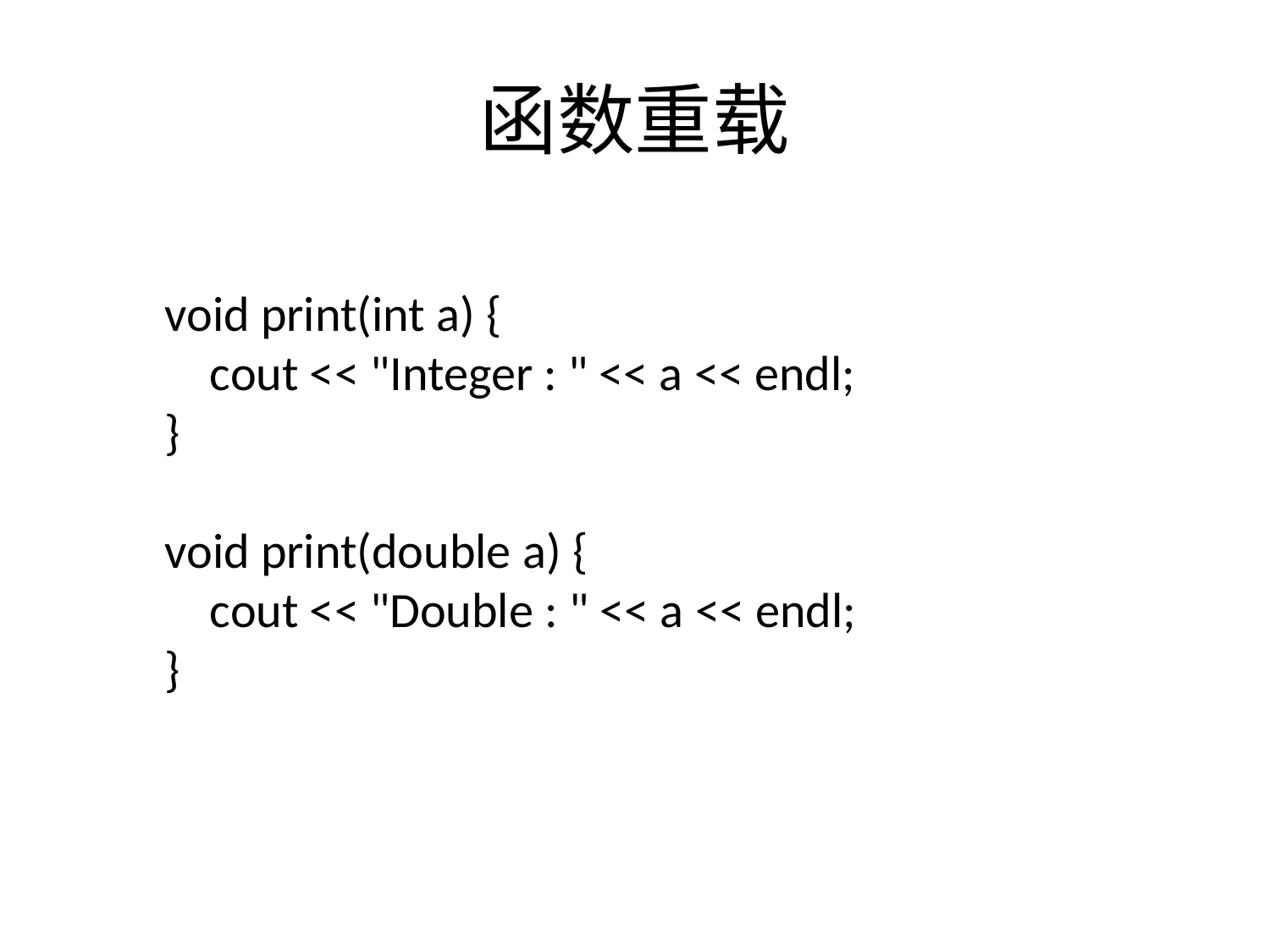

# 函数重载
void print(int a) {
    cout << "Integer : " << a << endl;
}

void print(double a) {
    cout << "Double : " << a << endl;
}